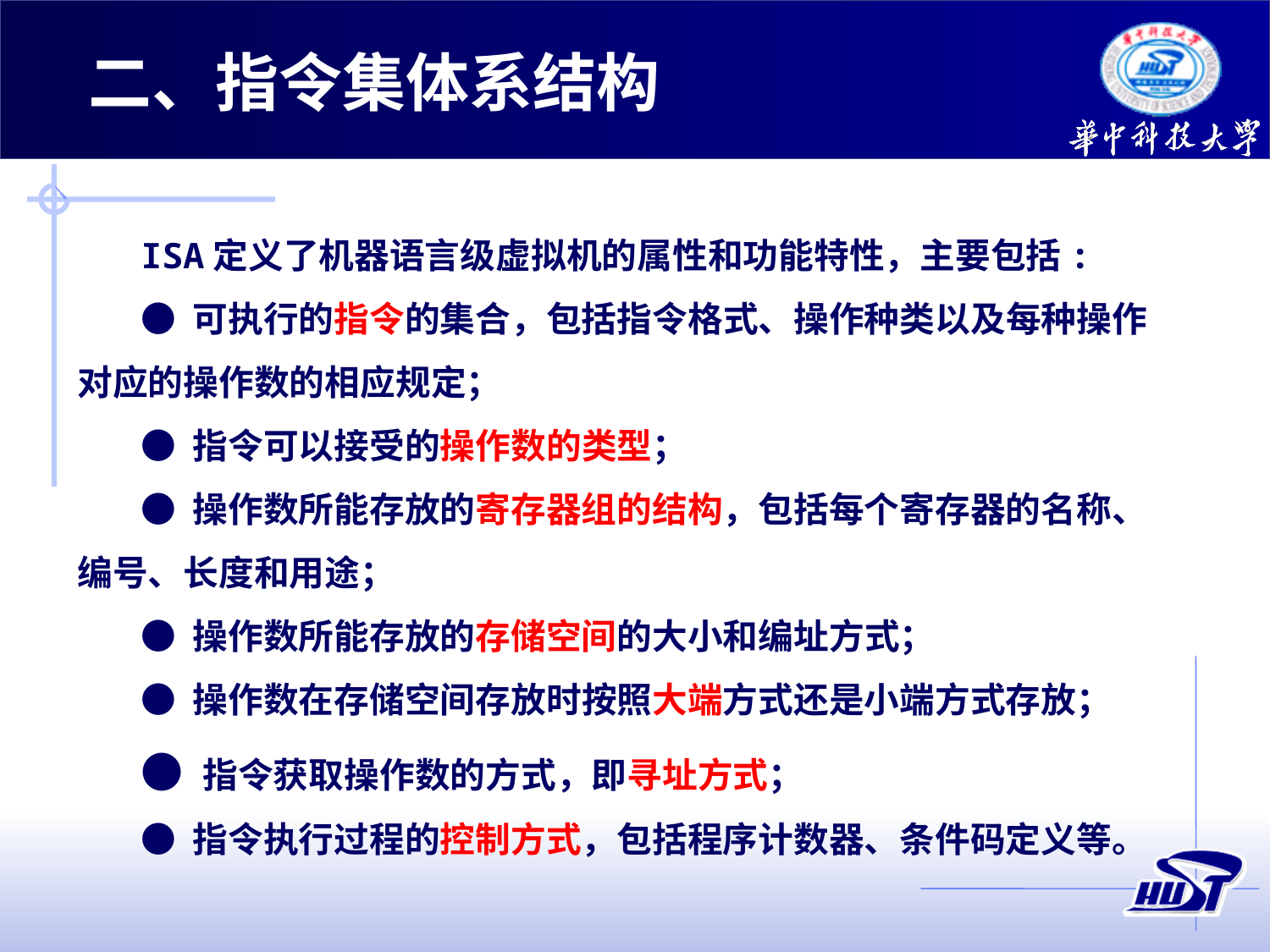

二、指令集体系结构
ISA定义了机器语言级虚拟机的属性和功能特性，主要包括:
● 可执行的指令的集合，包括指令格式、操作种类以及每种操作对应的操作数的相应规定；
● 指令可以接受的操作数的类型；
● 操作数所能存放的寄存器组的结构，包括每个寄存器的名称、编号、长度和用途；
● 操作数所能存放的存储空间的大小和编址方式；
● 操作数在存储空间存放时按照大端方式还是小端方式存放；
● 指令获取操作数的方式，即寻址方式；
● 指令执行过程的控制方式，包括程序计数器、条件码定义等。